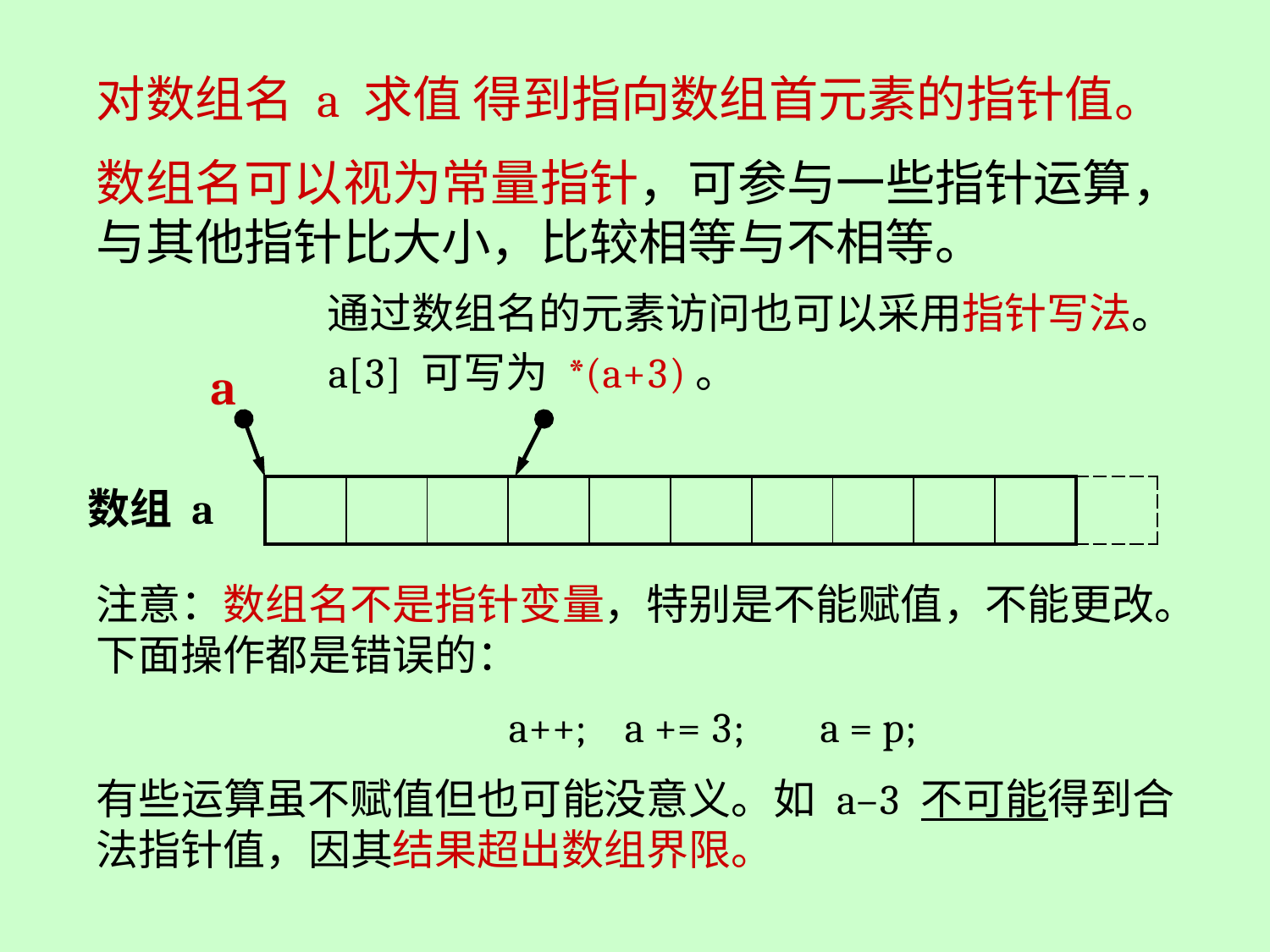

对数组名 a 求值 得到指向数组首元素的指针值。
数组名可以视为常量指针，可参与一些指针运算，与其他指针比大小，比较相等与不相等。
通过数组名的元素访问也可以采用指针写法。
a[3] 可写为 *(a+3)。
a

数组 a
|  |  |  |  |  |  |  |  |  |  |  |
| --- | --- | --- | --- | --- | --- | --- | --- | --- | --- | --- |
注意：数组名不是指针变量，特别是不能赋值，不能更改。下面操作都是错误的：
	a++;    a += 3;        a = p;
有些运算虽不赋值但也可能没意义。如 a–3 不可能得到合法指针值，因其结果超出数组界限。
50